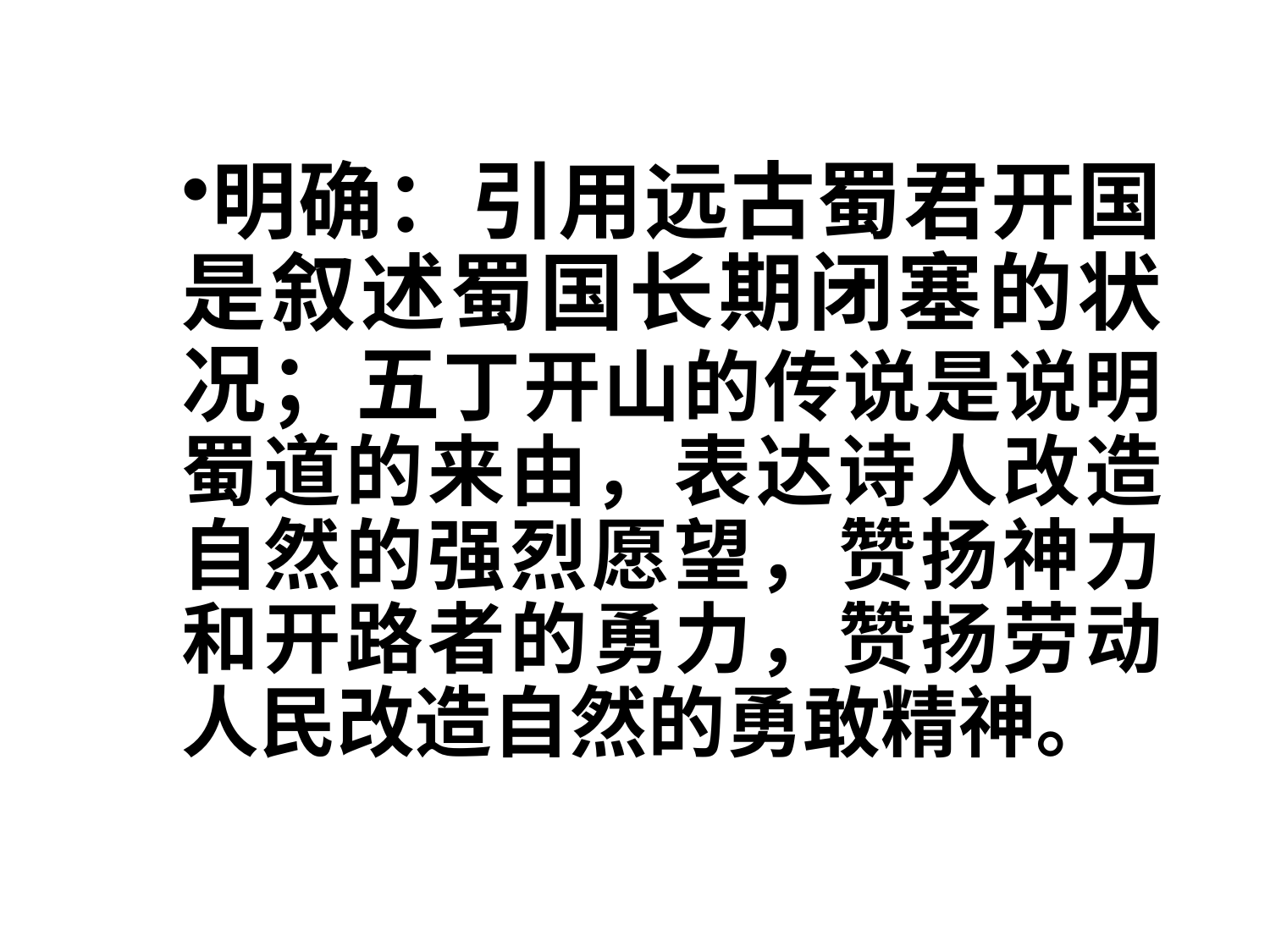

明确：引用远古蜀君开国是叙述蜀国长期闭塞的状况；五丁开山的传说是说明蜀道的来由，表达诗人改造自然的强烈愿望，赞扬神力和开路者的勇力，赞扬劳动人民改造自然的勇敢精神。